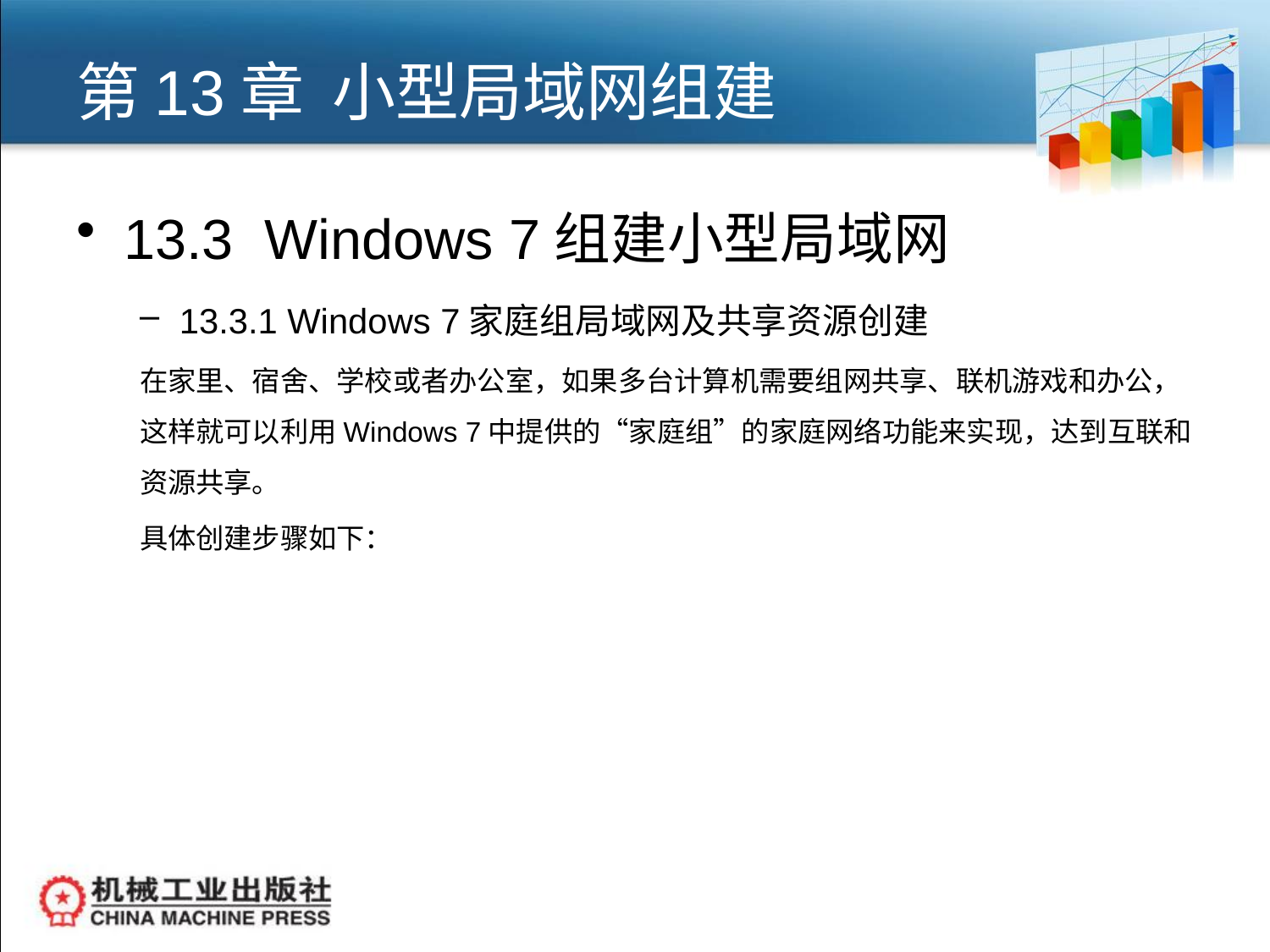

# 第13章  小型局域网组建
13.3  Windows 7组建小型局域网
13.3.1 Windows 7家庭组局域网及共享资源创建
在家里、宿舍、学校或者办公室，如果多台计算机需要组网共享、联机游戏和办公，这样就可以利用Windows 7中提供的“家庭组”的家庭网络功能来实现，达到互联和资源共享。
具体创建步骤如下：